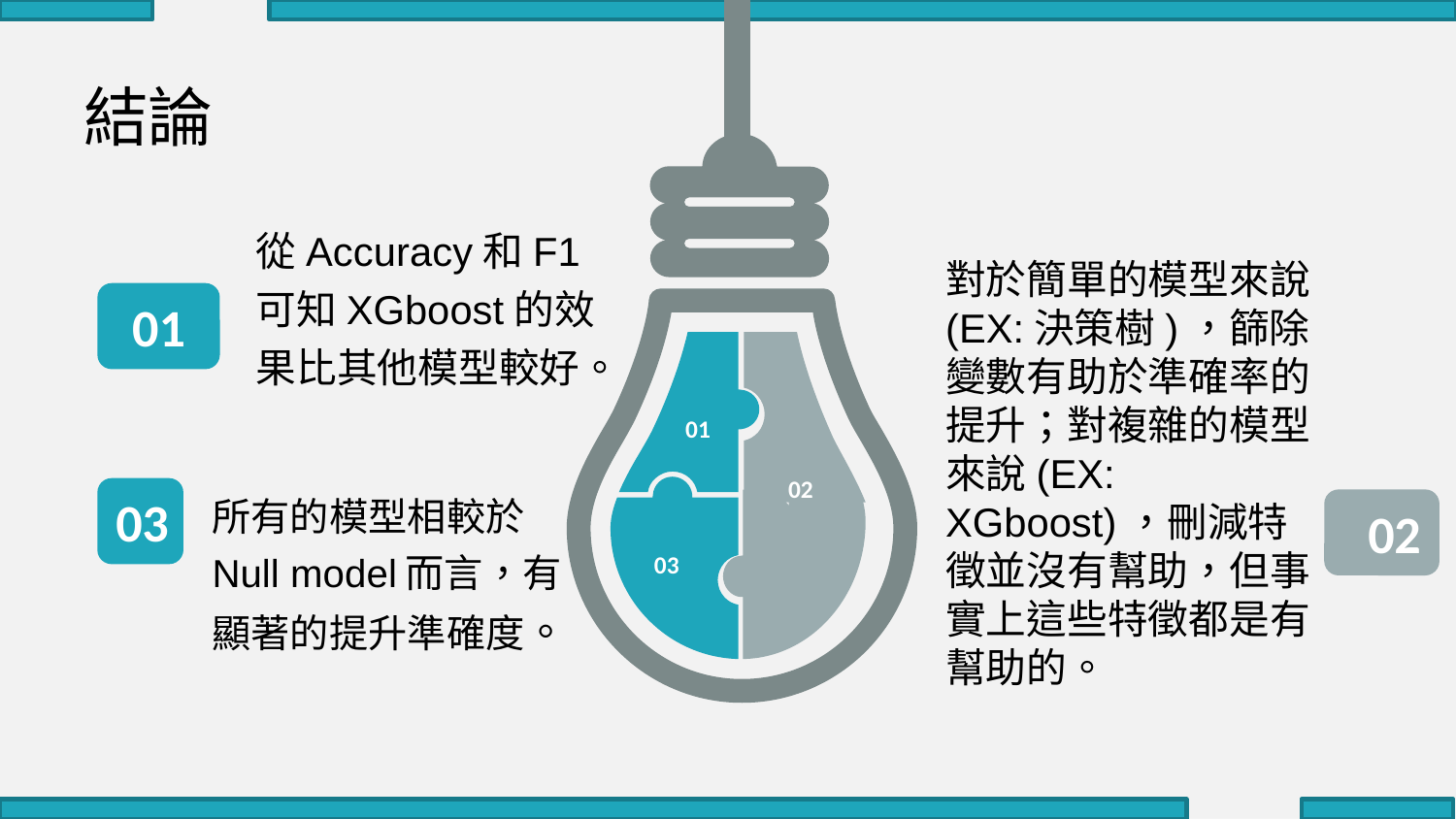

01
02

03
結論
從Accuracy和F1可知XGboost的效果比其他模型較好。
01
對於簡單的模型來說(EX:決策樹)，篩除變數有助於準確率的提升；對複雜的模型來說(EX: XGboost)，刪減特徵並沒有幫助，但事實上這些特徵都是有幫助的。
02
所有的模型相較於Null model而言，有顯著的提升準確度。

03